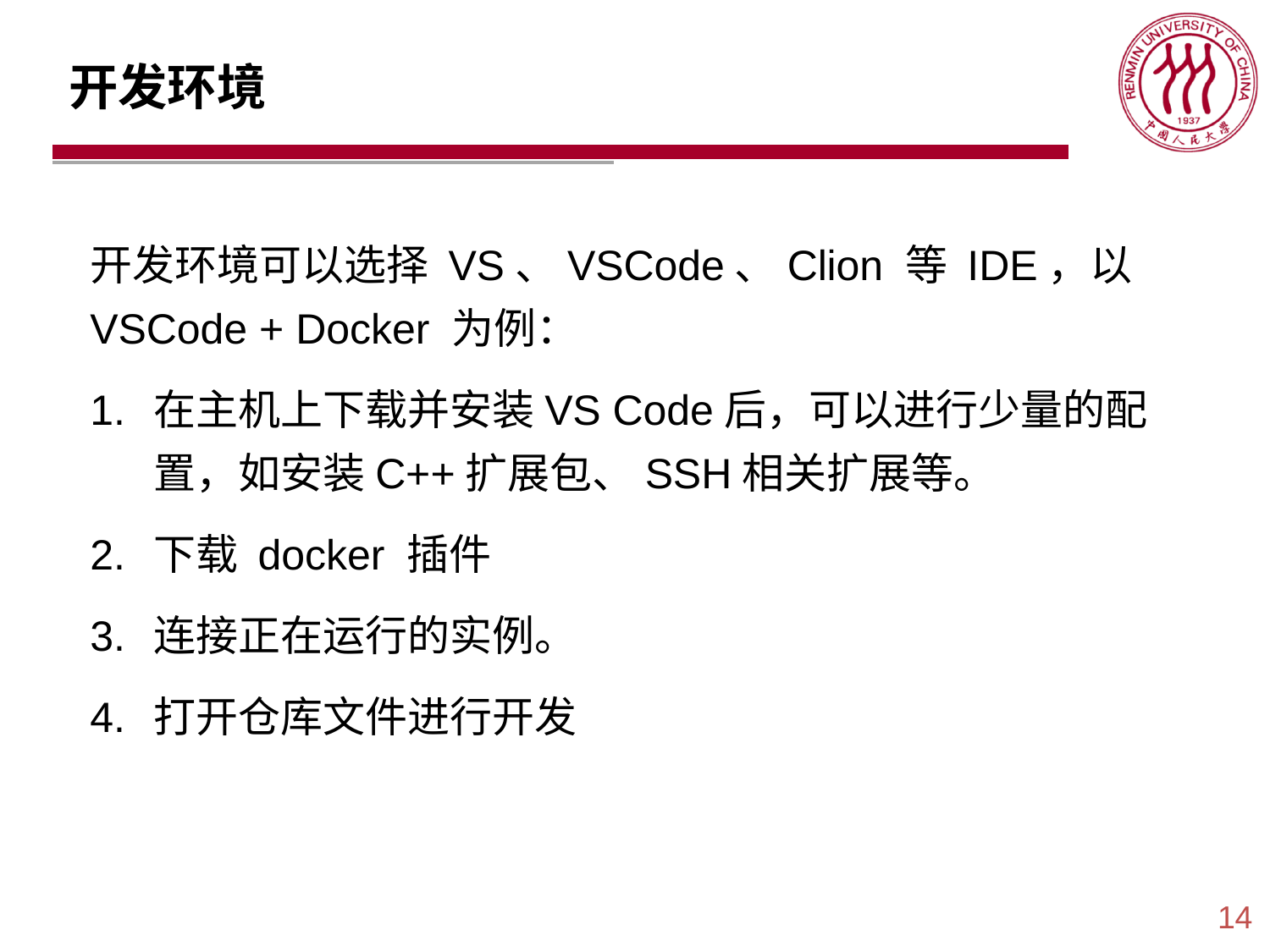

# 开发环境

开发环境可以选择 VS、VSCode、Clion 等 IDE，以 VSCode + Docker 为例：
在主机上下载并安装VS Code后，可以进行少量的配置，如安装C++扩展包、SSH相关扩展等。
下载 docker 插件
连接正在运行的实例。
打开仓库文件进行开发